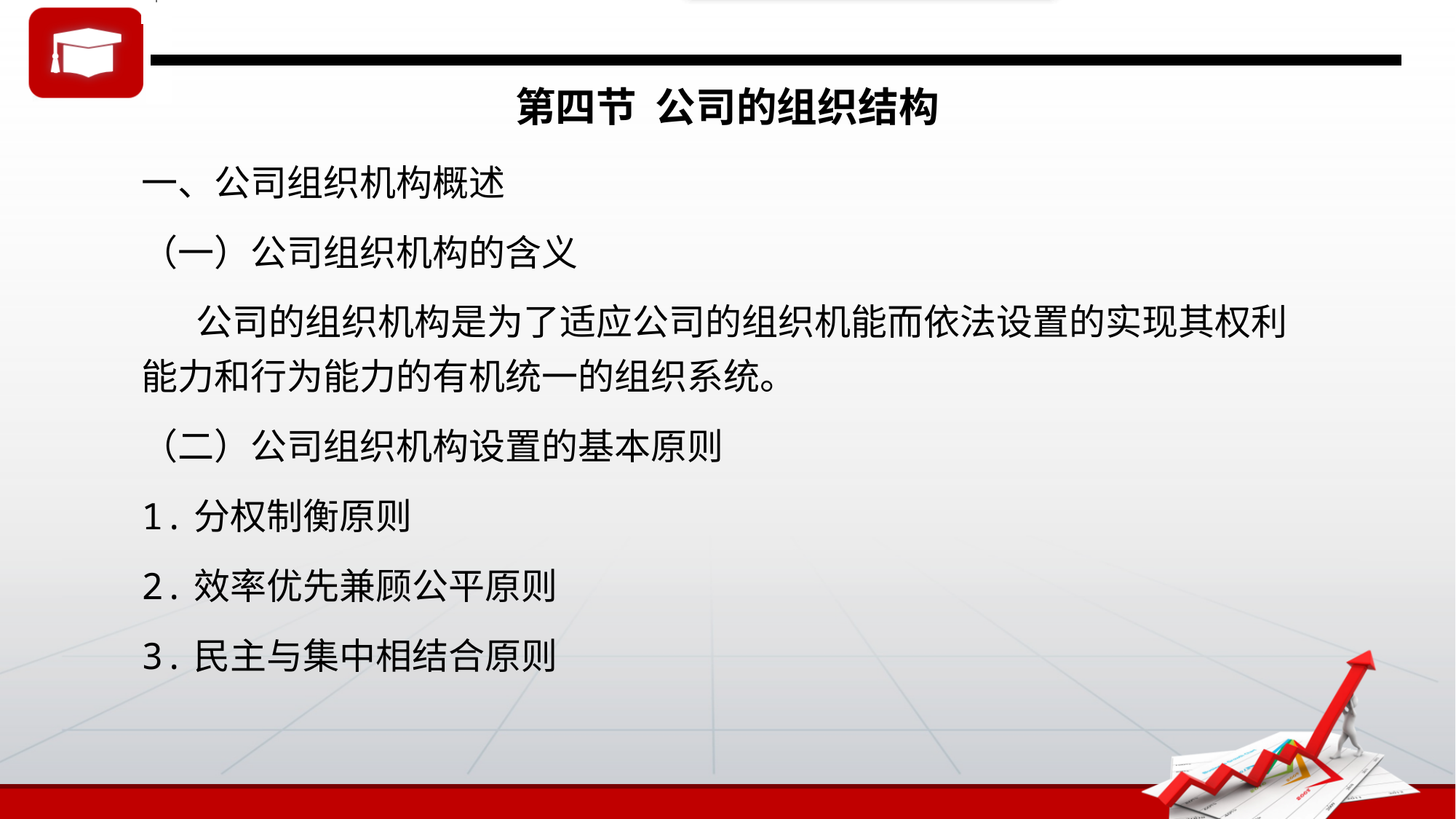

# 第四节  公司的组织结构
一、公司组织机构概述
（一）公司组织机构的含义
公司的组织机构是为了适应公司的组织机能而依法设置的实现其权利能力和行为能力的有机统一的组织系统。
（二）公司组织机构设置的基本原则
1.分权制衡原则
2.效率优先兼顾公平原则
3.民主与集中相结合原则